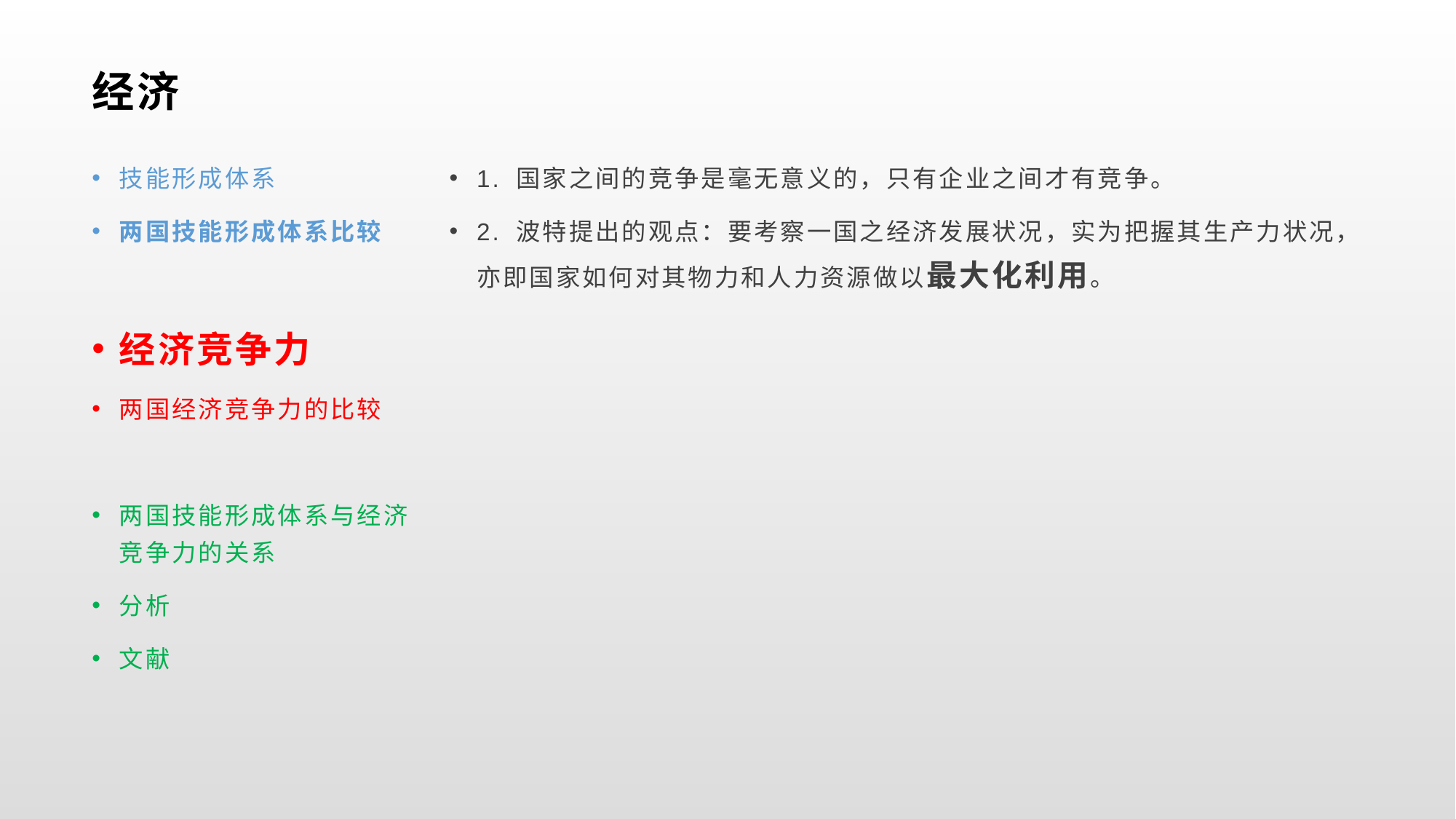

# 经济
技能形成体系
两国技能形成体系比较

经济竞争力
两国经济竞争力的比较

两国技能形成体系与经济竞争力的关系
分析
文献

1. 国家之间的竞争是毫无意义的，只有企业之间才有竞争。
2. 波特提出的观点：要考察一国之经济发展状况，实为把握其生产力状况，亦即国家如何对其物力和人力资源做以最大化利用。